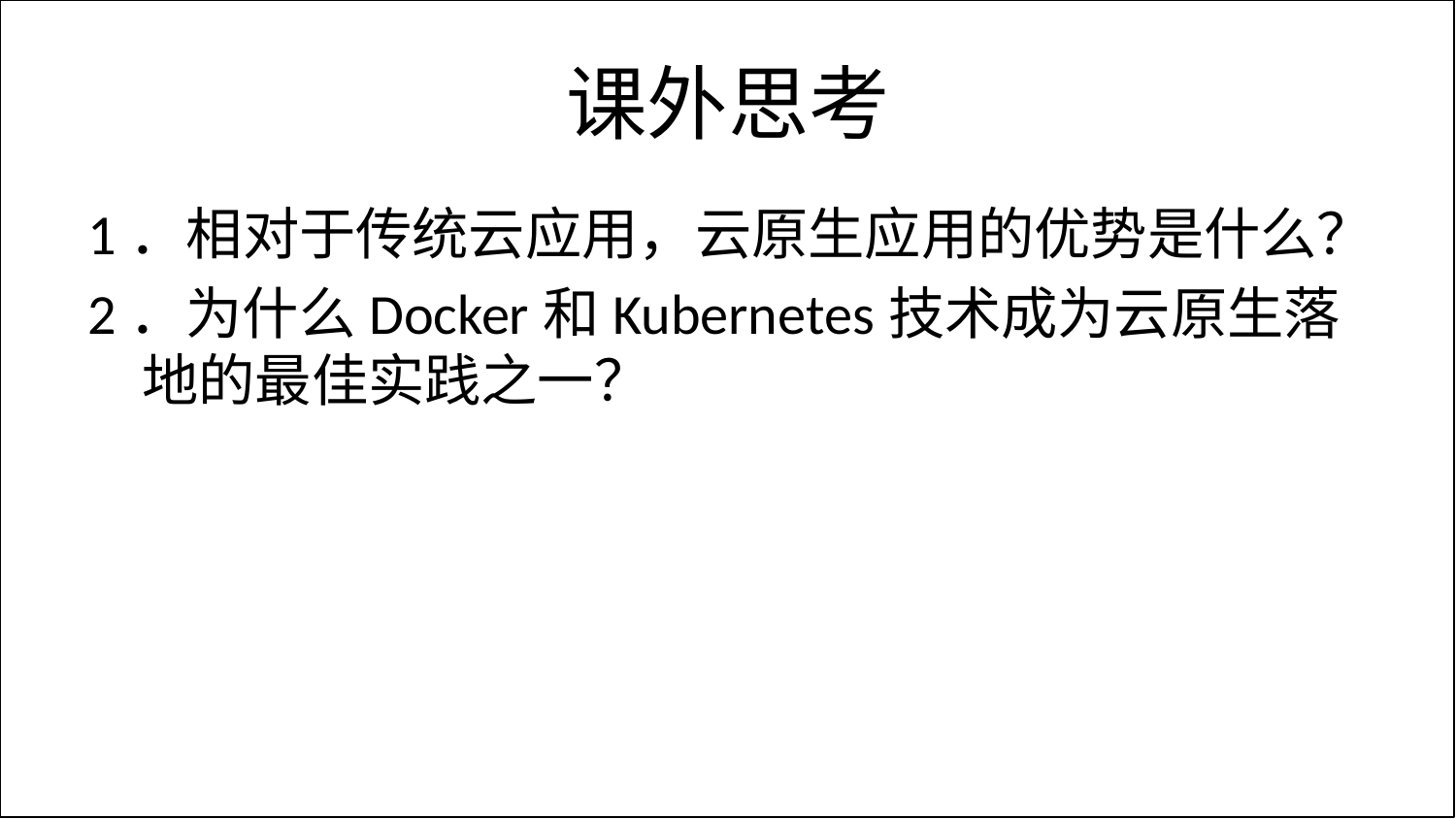

# 课外思考
1．相对于传统云应用，云原生应用的优势是什么？
2．为什么Docker和Kubernetes技术成为云原生落地的最佳实践之一？